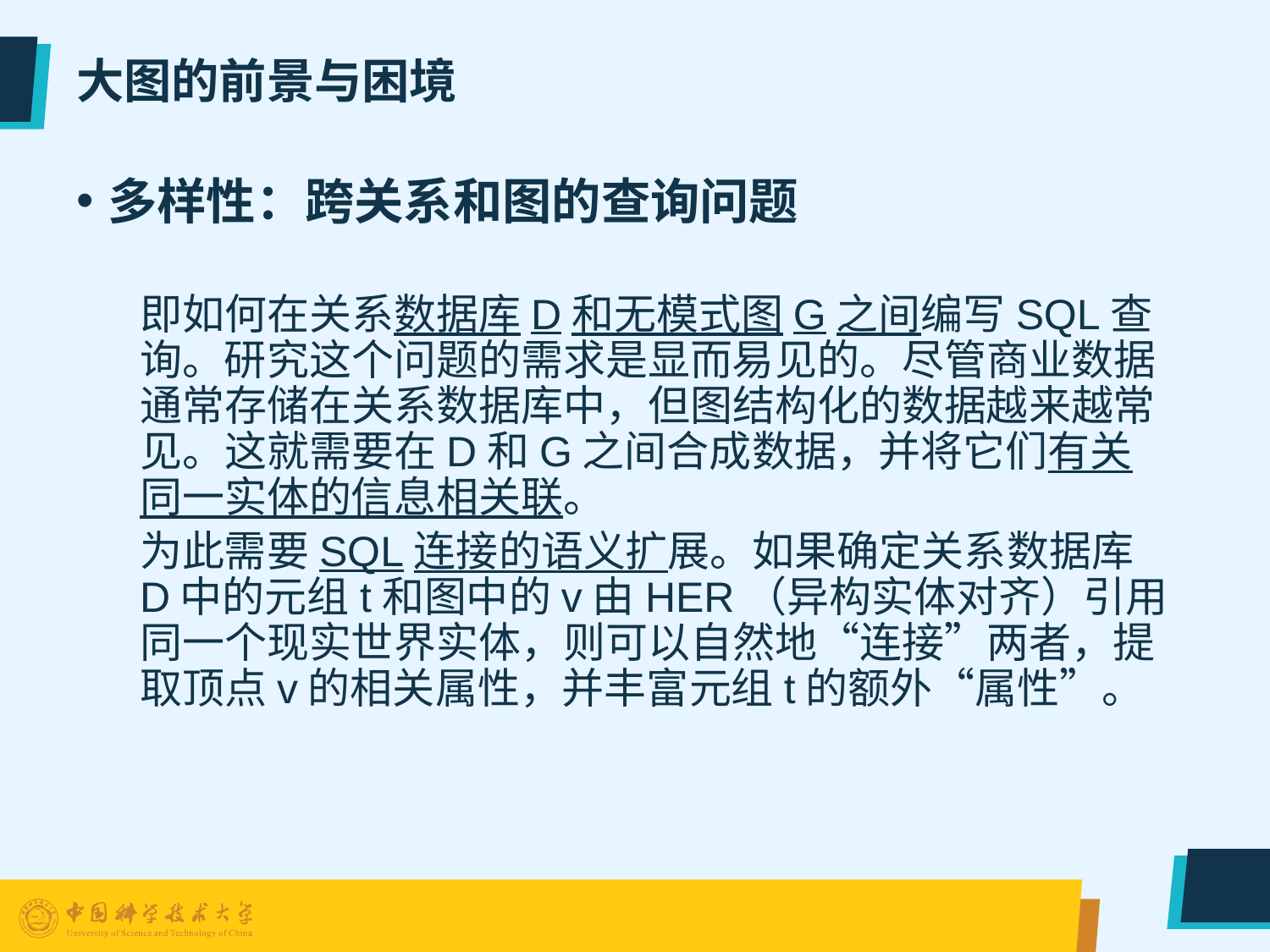

# 大图的前景与困境
多样性：跨关系和图的查询问题

即如何在关系数据库D和无模式图G之间编写SQL查询。研究这个问题的需求是显而易见的。尽管商业数据通常存储在关系数据库中，但图结构化的数据越来越常见。这就需要在D和G之间合成数据，并将它们有关同一实体的信息相关联。
为此需要SQL连接的语义扩展。如果确定关系数据库D中的元组t和图中的v由HER（异构实体对齐）引用同一个现实世界实体，则可以自然地“连接”两者，提取顶点v的相关属性，并丰富元组t的额外“属性”。
14